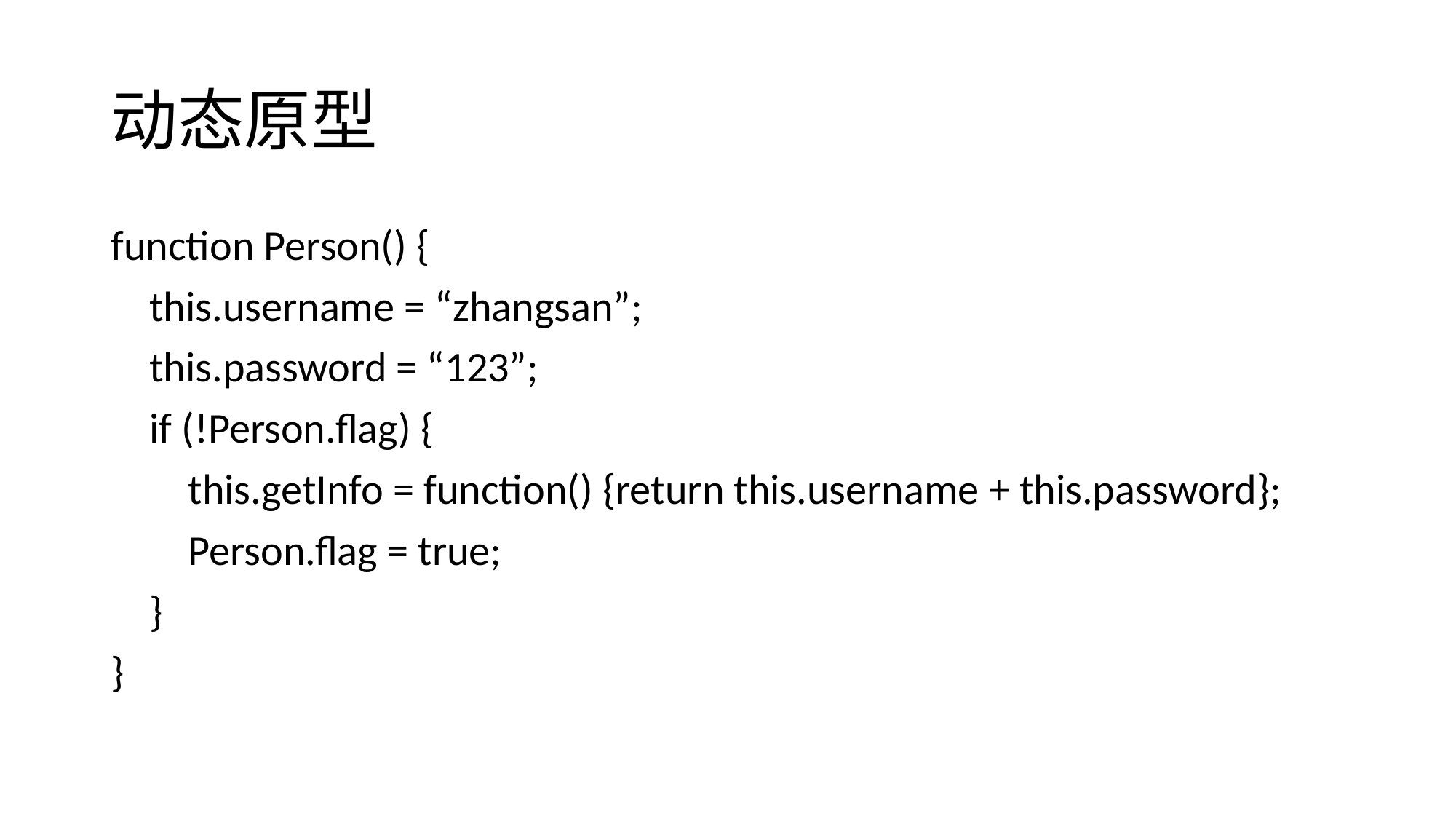

# 动态原型
function Person() {
    this.username = “zhangsan”;
    this.password = “123”;
    if (!Person.flag) {
        this.getInfo = function() {return this.username + this.password};
        Person.flag = true;
    }
}